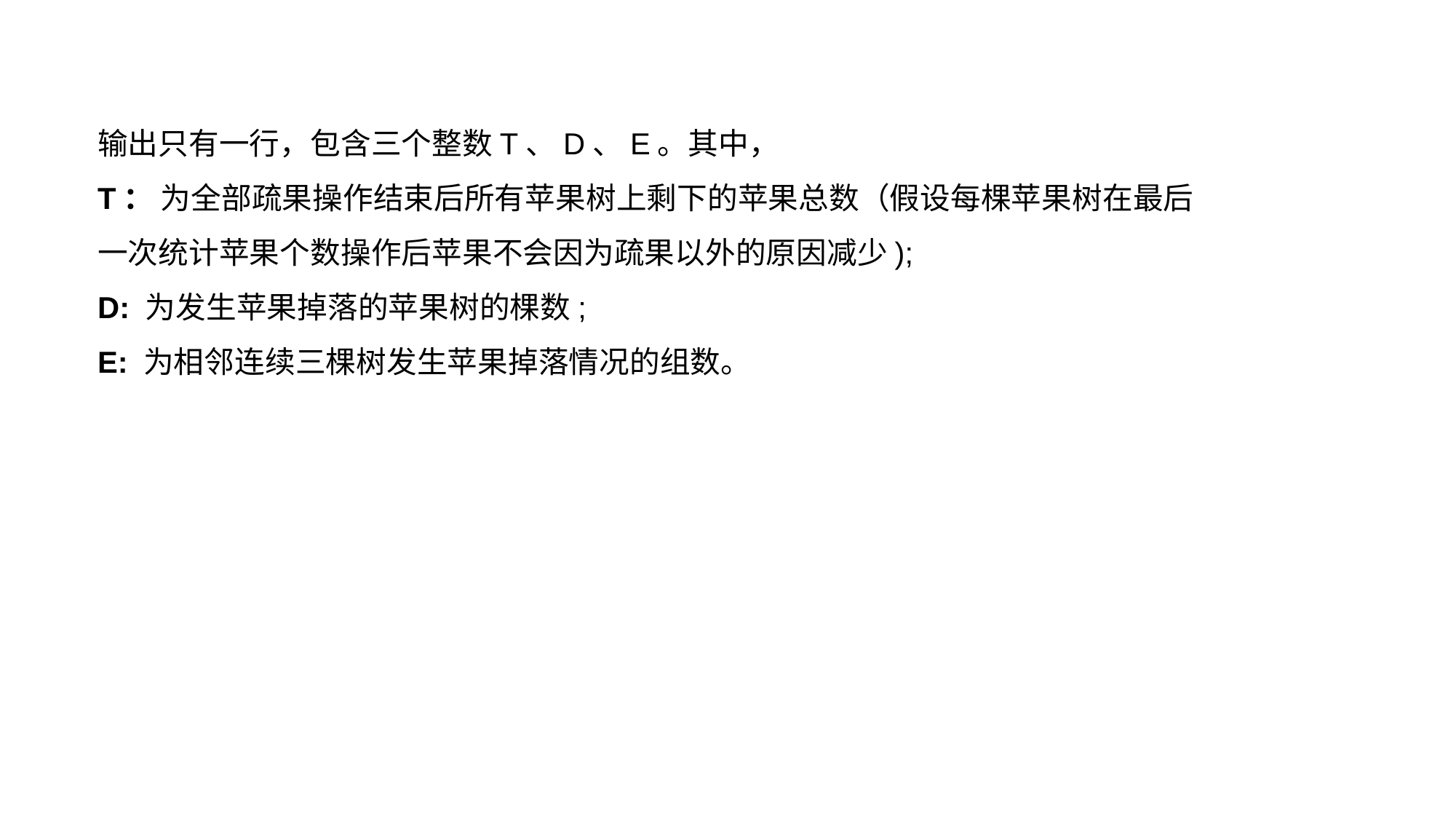

输出只有一行，包含三个整数T、D、E。其中，
T： 为全部疏果操作结束后所有苹果树上剩下的苹果总数（假设每棵苹果树在最后一次统计苹果个数操作后苹果不会因为疏果以外的原因减少);
D: 为发生苹果掉落的苹果树的棵数;
E: 为相邻连续三棵树发生苹果掉落情况的组数。